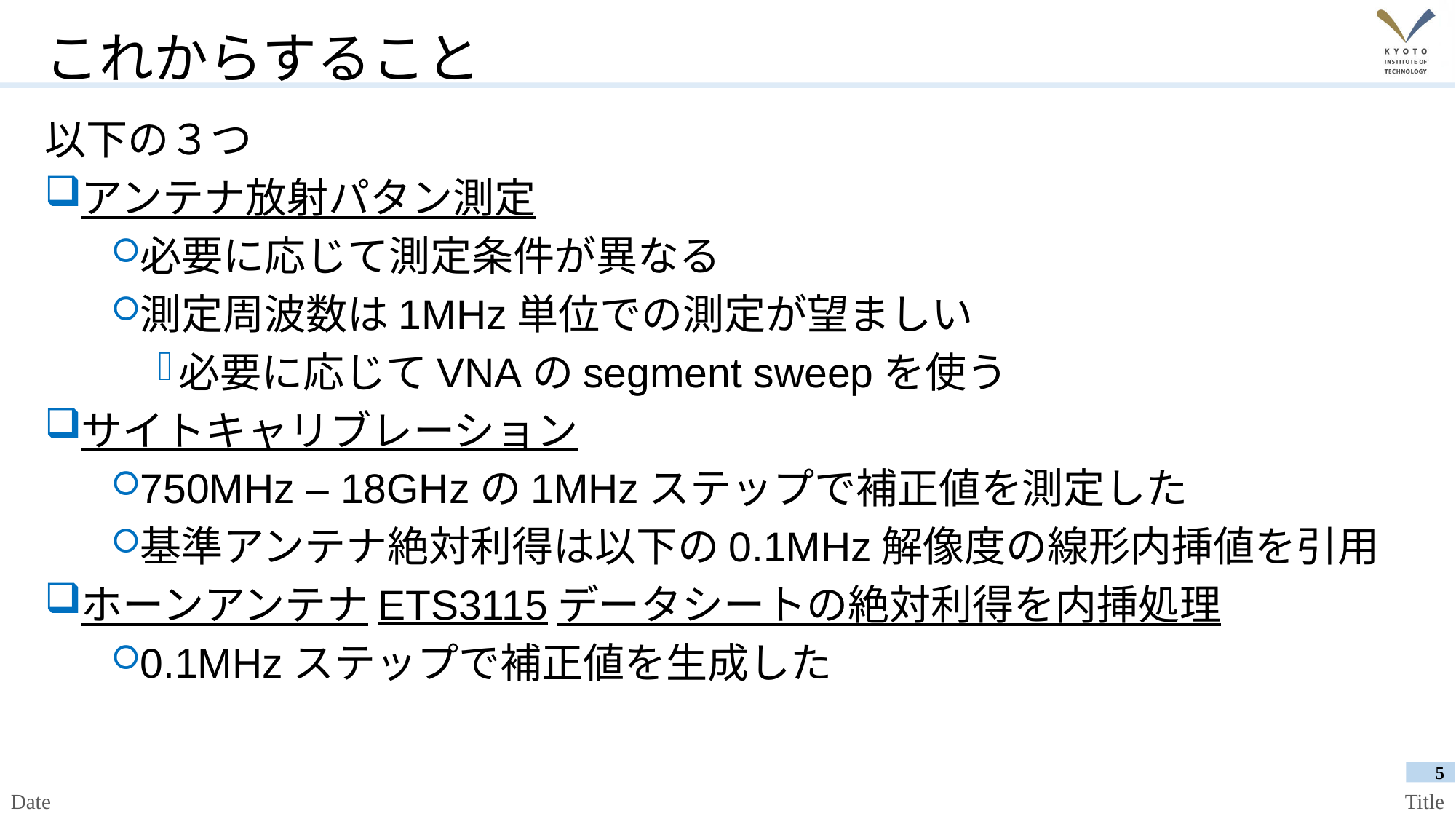

# これからすること
以下の３つ
アンテナ放射パタン測定
必要に応じて測定条件が異なる
測定周波数は1MHz単位での測定が望ましい
必要に応じてVNAのsegment sweepを使う
サイトキャリブレーション
750MHz – 18GHzの1MHzステップで補正値を測定した
基準アンテナ絶対利得は以下の0.1MHz解像度の線形内挿値を引用
ホーンアンテナETS3115データシートの絶対利得を内挿処理
0.1MHzステップで補正値を生成した
5